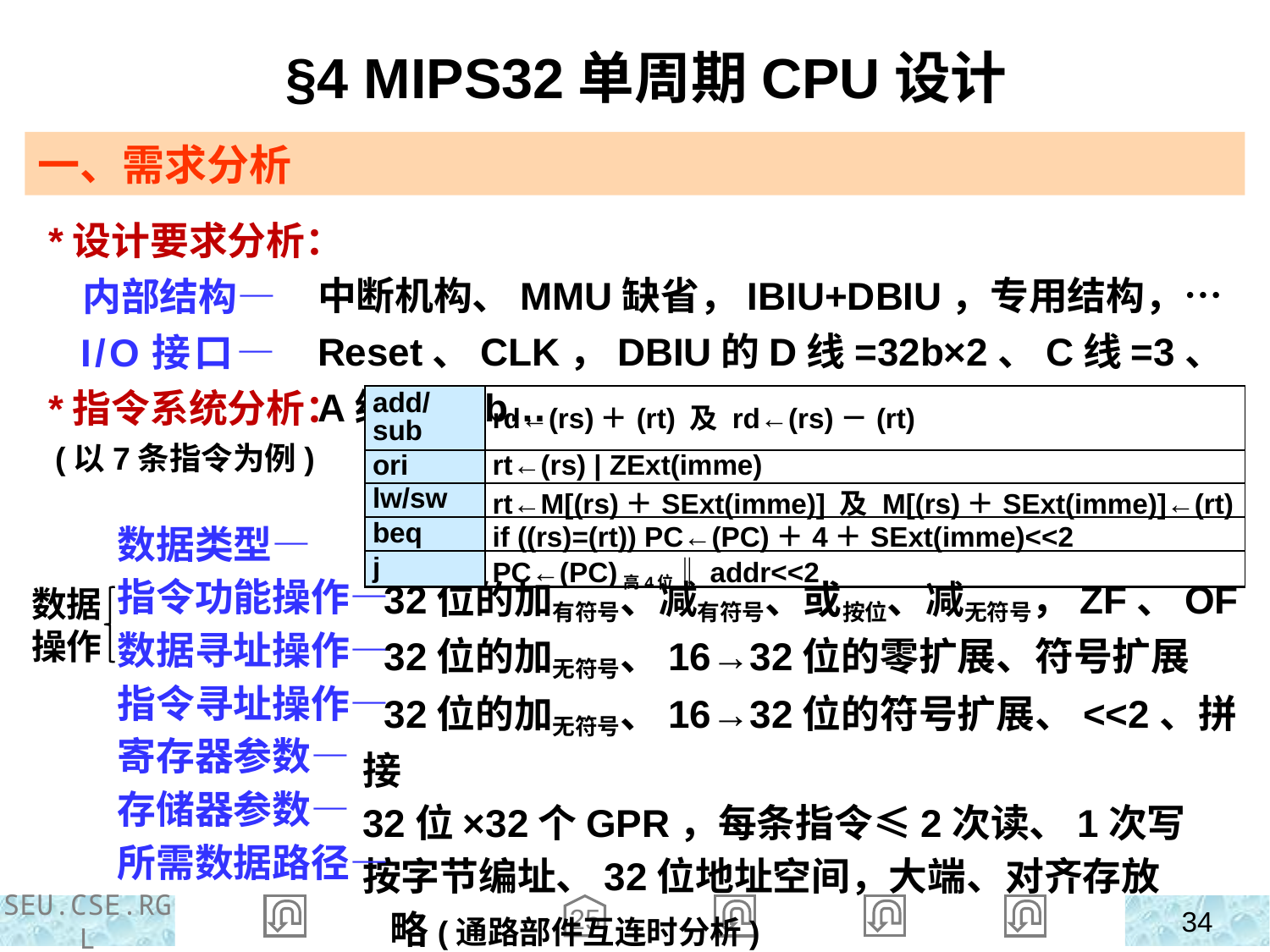

§4 MIPS32单周期CPU设计
一、需求分析
 *设计要求分析：
    内部结构—
    I/O接口—
 *指令系统分析：
  (以7条指令为例)
中断机构、MMU缺省，IBIU+DBIU，专用结构，…
Reset、CLK，DBIU的D线=32b×2、C线=3、A线≤32b…
| add/sub | rd←(rs)＋(rt) 及 rd←(rs)－(rt) |
| --- | --- |
| ori | rt←(rs) | ZExt(imme) |
| lw/sw | rt←M[(rs)＋SExt(imme)] 及 M[(rs)＋SExt(imme)]←(rt) |
| beq | if ((rs)=(rt)) PC←(PC)＋4＋SExt(imme)<<2 |
| j | PC←(PC)高4位‖addr<<2 |
数据类型—
指令功能操作—
数据寻址操作—
指令寻址操作—
寄存器参数—
存储器参数—
所需数据路径—
  32位的加有符号、减有符号、或按位、减无符号，ZF、OF
  32位的加无符号、16→32位的零扩展、符号扩展
  32位的加无符号、16→32位的符号扩展、<<2、拼接
32位×32个GPR，每条指令≤2次读、1次写
按字节编址、32位地址空间，大端、对齐存放
  略(通路部件互连时分析)
数据操作

25
SEU.CSE.RGL

34